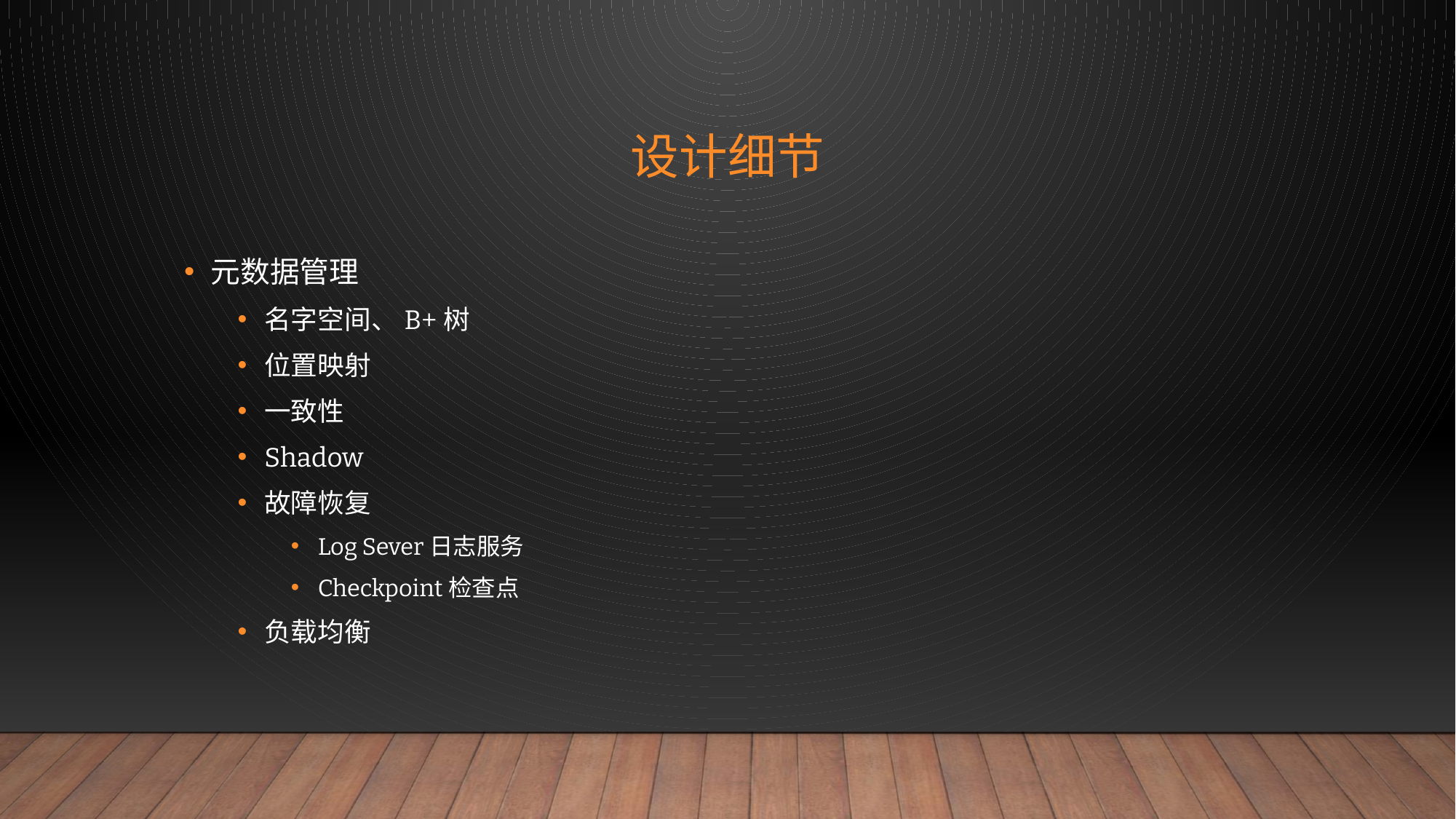

# 设计细节
元数据管理
名字空间、B+树
位置映射
一致性
Shadow
故障恢复
Log Sever日志服务
Checkpoint检查点
负载均衡